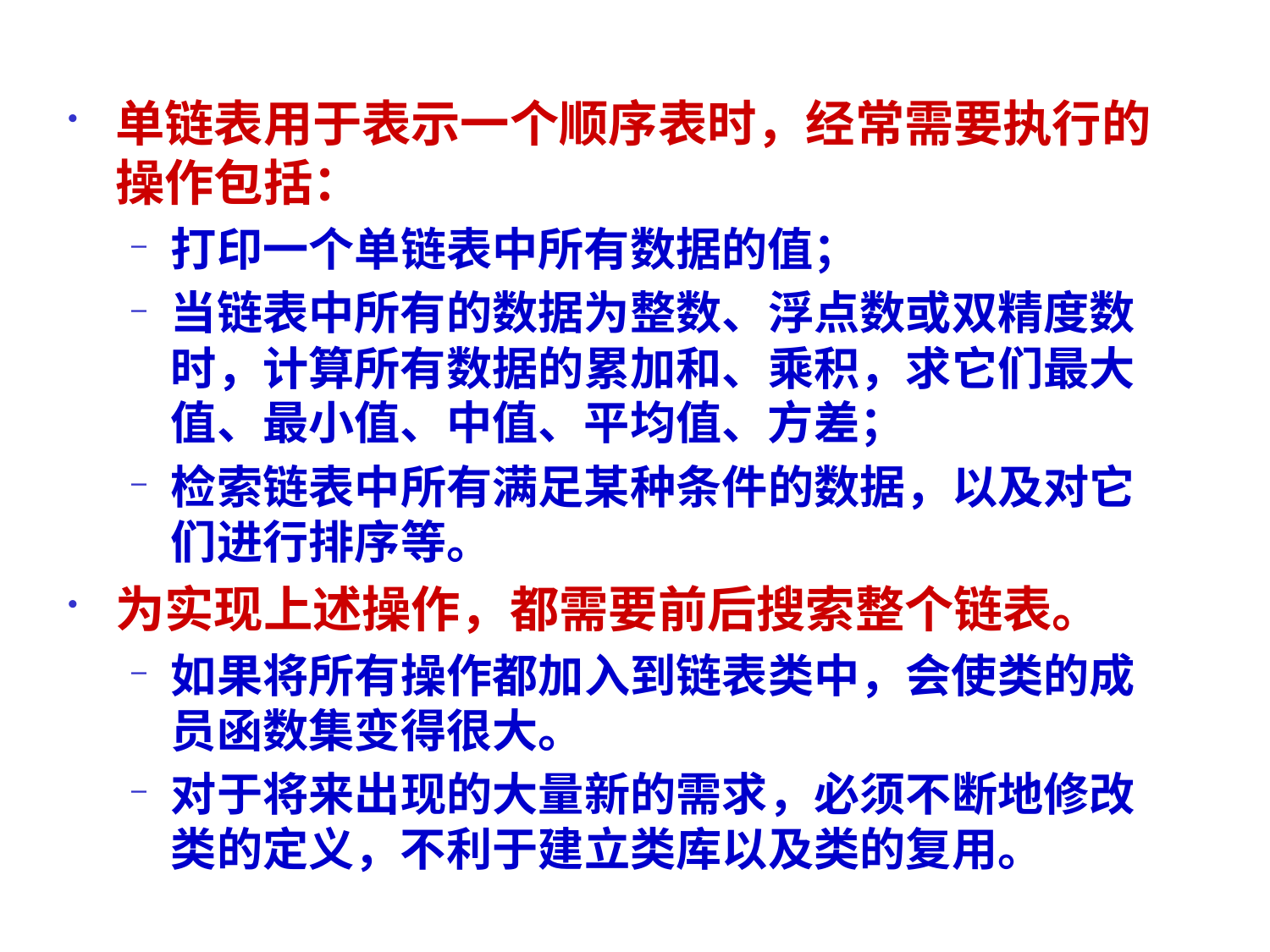

单链表用于表示一个顺序表时，经常需要执行的操作包括：
打印一个单链表中所有数据的值；
当链表中所有的数据为整数、浮点数或双精度数时，计算所有数据的累加和、乘积，求它们最大值、最小值、中值、平均值、方差；
检索链表中所有满足某种条件的数据，以及对它们进行排序等。
为实现上述操作，都需要前后搜索整个链表。
如果将所有操作都加入到链表类中，会使类的成员函数集变得很大。
对于将来出现的大量新的需求，必须不断地修改类的定义，不利于建立类库以及类的复用。
101